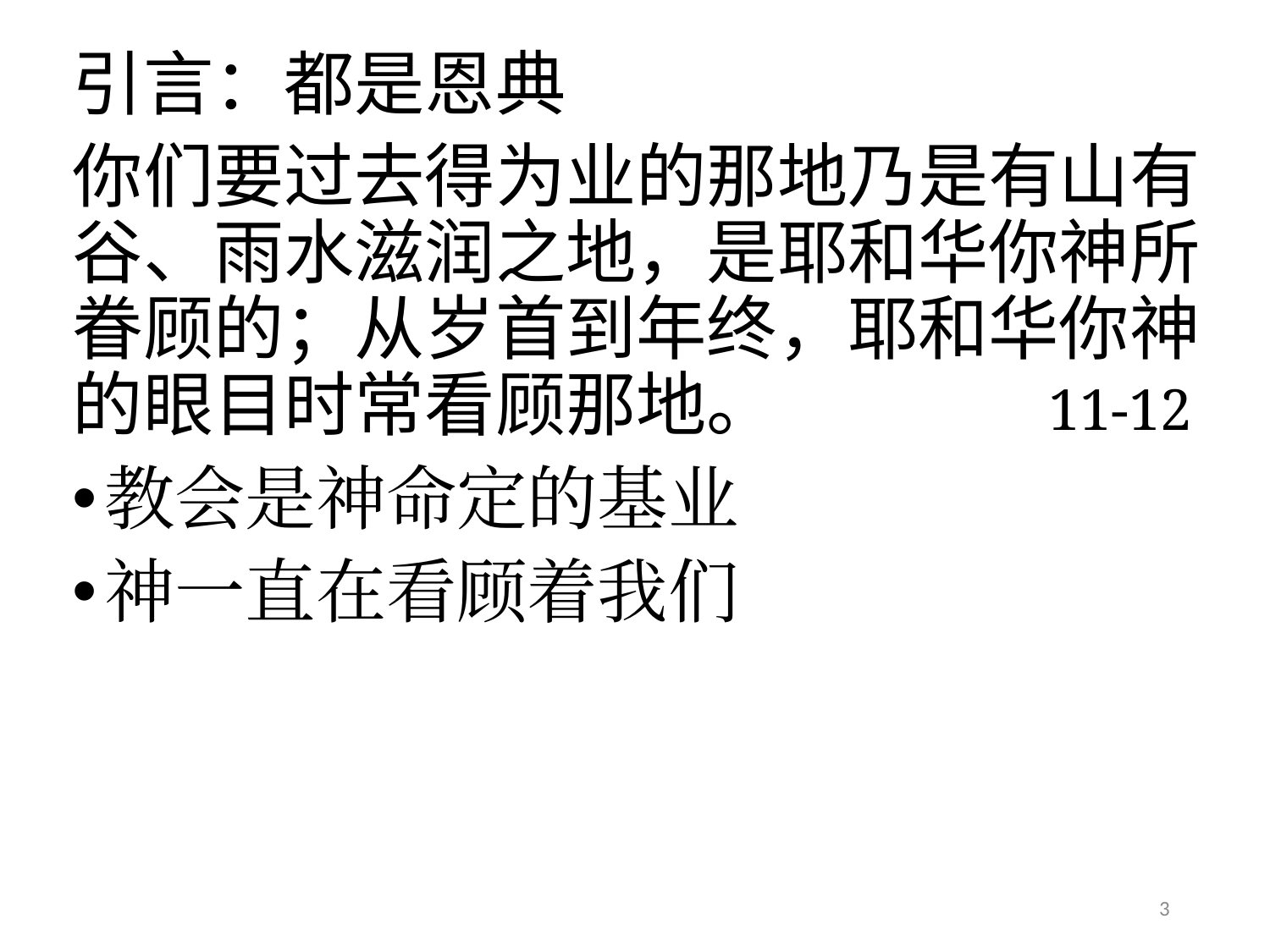

# 引言：都是恩典
你们要过去得为业的那地乃是有山有谷、雨水滋润之地，是耶和华你神所眷顾的；从岁首到年终，耶和华你神的眼目时常看顾那地。                11-12
教会是神命定的基业
神一直在看顾着我们

3